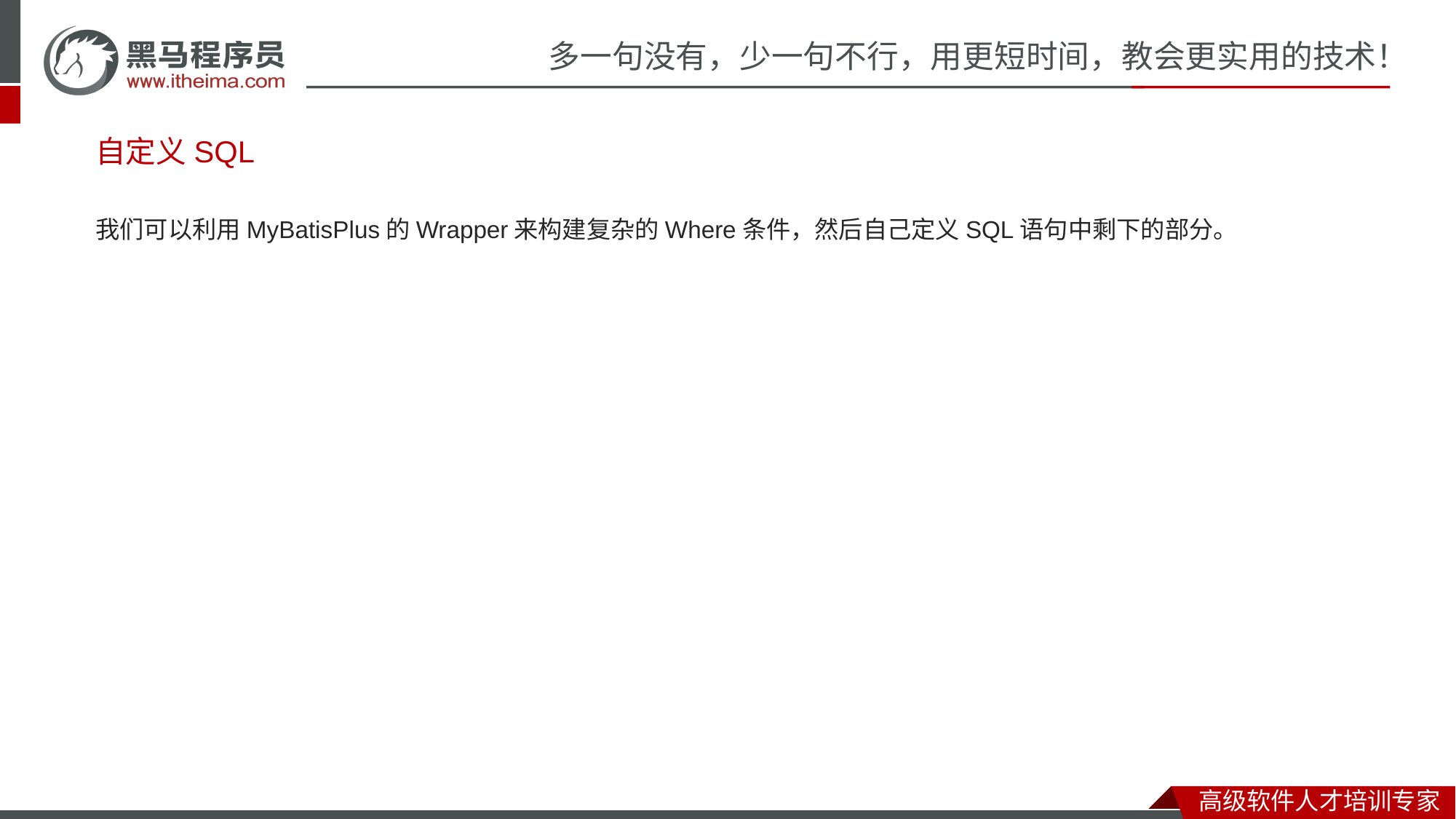

自定义SQL
我们可以利用MyBatisPlus的Wrapper来构建复杂的Where条件，然后自己定义SQL语句中剩下的部分。